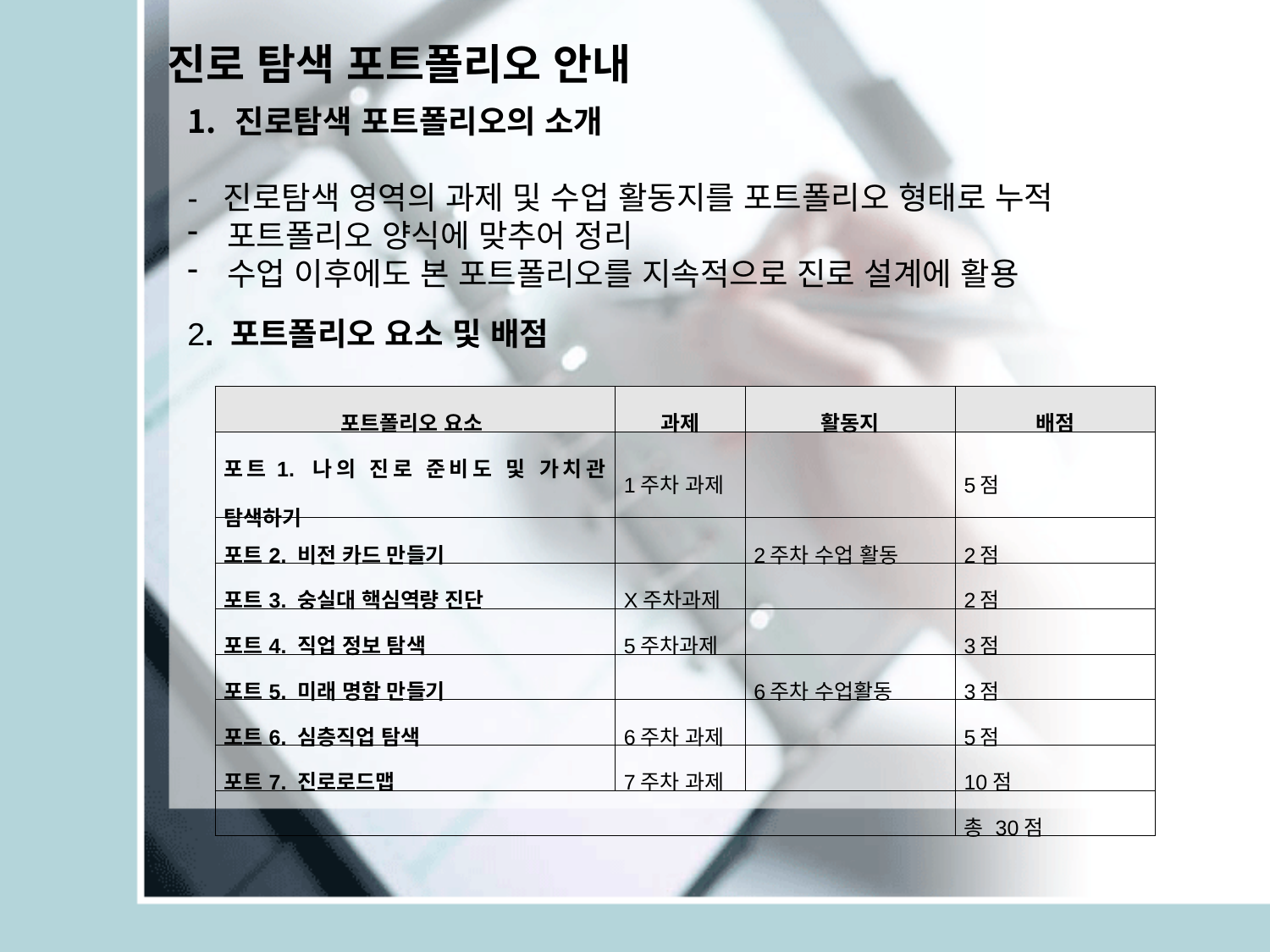

진로 탐색 포트폴리오 안내
진로탐색 포트폴리오의 소개

-  진로탐색 영역의 과제 및 수업 활동지를 포트폴리오 형태로 누적
포트폴리오 양식에 맞추어 정리
수업 이후에도 본 포트폴리오를 지속적으로 진로 설계에 활용
2. 포트폴리오 요소 및 배점
| 포트폴리오 요소 | 과제 | 활동지 | 배점 |
| --- | --- | --- | --- |
| 포트1. 나의 진로 준비도 및 가치관 탐색하기 | 1주차 과제 |  | 5점 |
| 포트2. 비전 카드 만들기 |  | 2주차 수업 활동 | 2점 |
| 포트3. 숭실대 핵심역량 진단 | X주차과제 |  | 2점 |
| 포트4. 직업 정보 탐색 | 5주차과제 |  | 3점 |
| 포트5. 미래 명함 만들기 |  | 6주차 수업활동 | 3점 |
| 포트6. 심층직업 탐색 | 6주차 과제 |  | 5점 |
| 포트7. 진로로드맵 | 7주차 과제 |  | 10점 |
|  |  |  | 총 30점 |